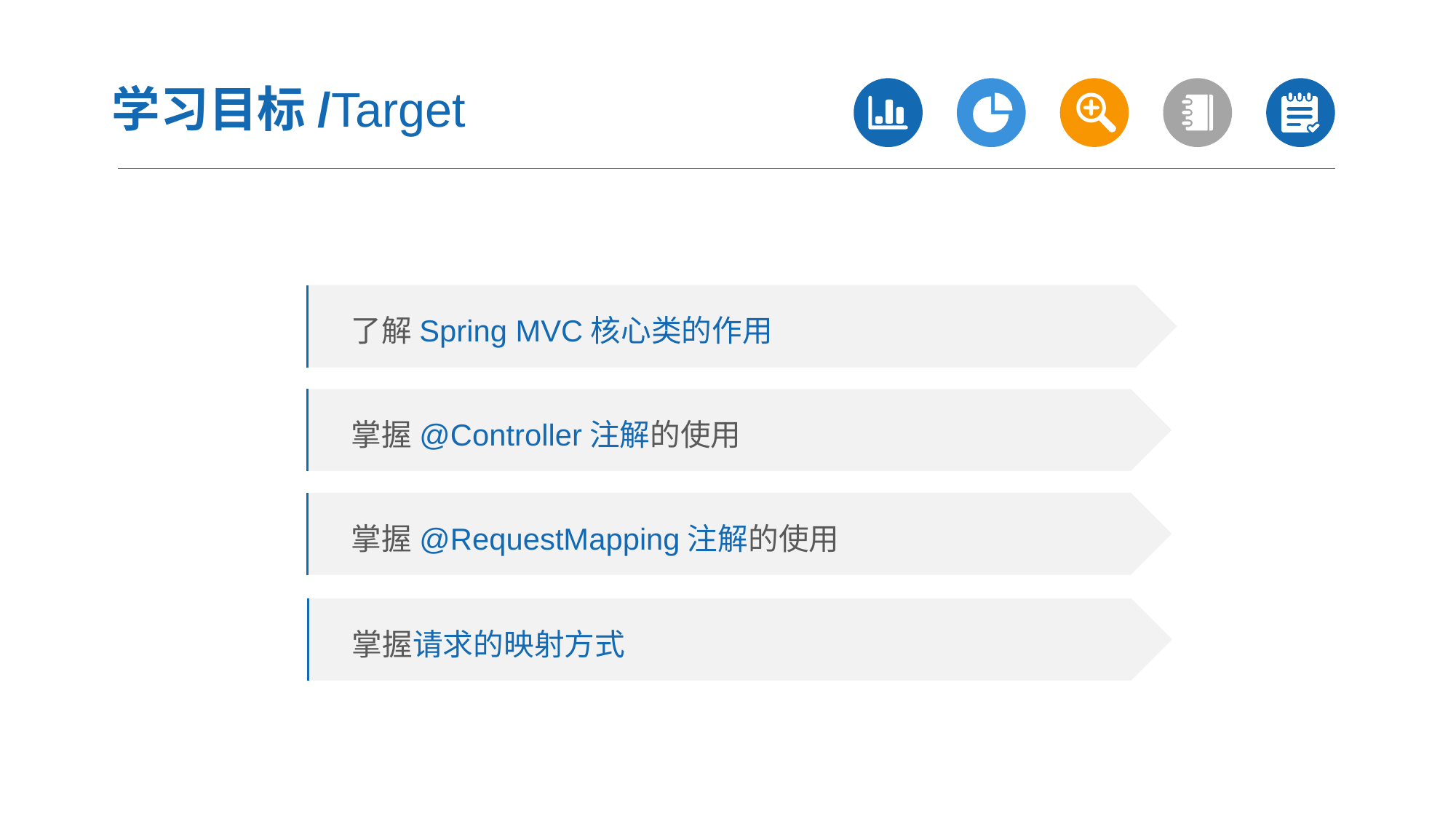

学习目标/Target
    了解Spring MVC核心类的作用

    掌握@Controller注解的使用

    掌握@RequestMapping注解的使用

    掌握请求的映射方式